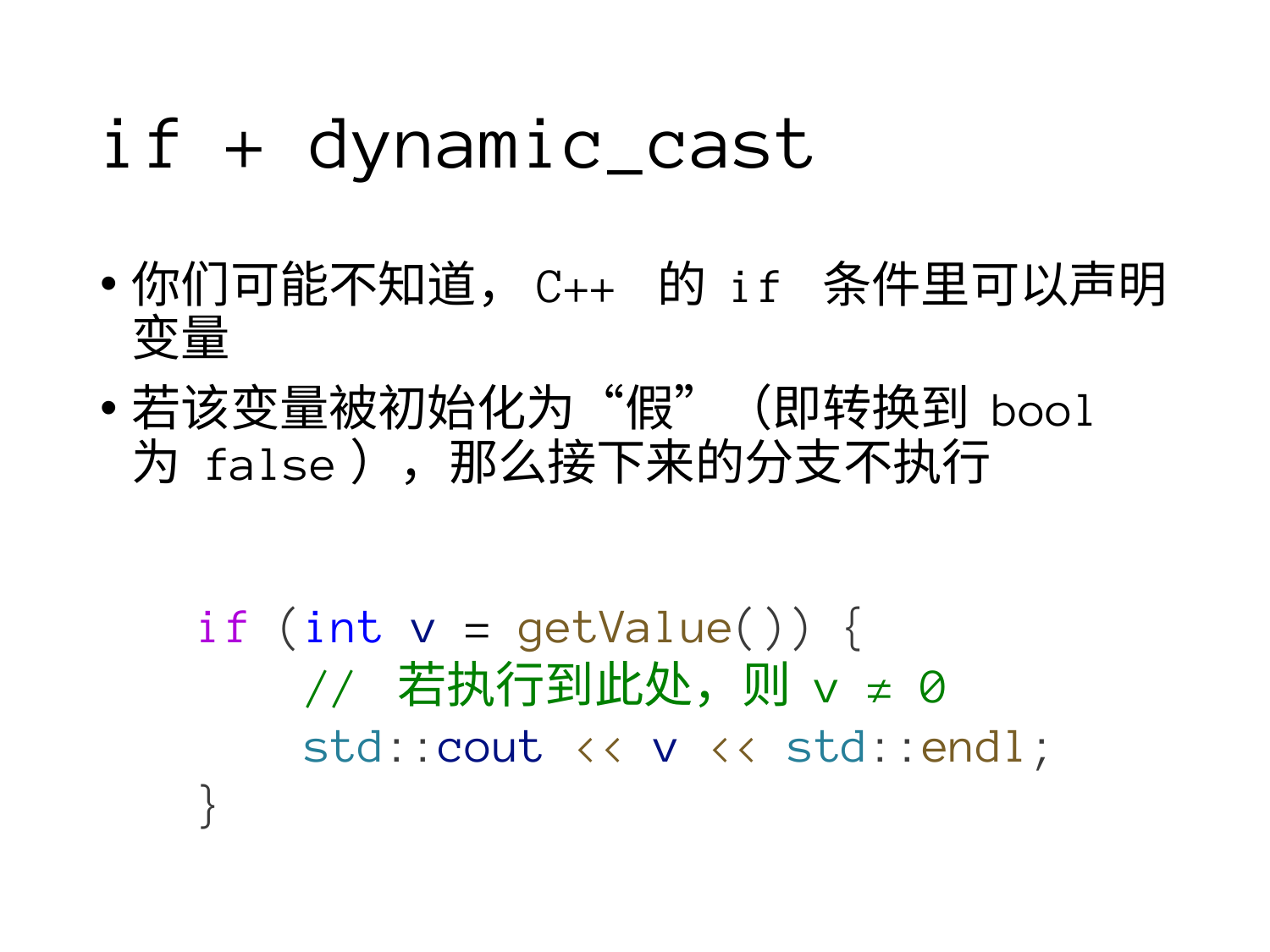

# if + dynamic_cast
你们可能不知道，C++ 的 if 条件里可以声明变量
若该变量被初始化为“假”（即转换到 bool 为 false），那么接下来的分支不执行
if (int v = getValue()) {
    // 若执行到此处，则 v ≠ 0
    std::cout << v << std::endl;
}